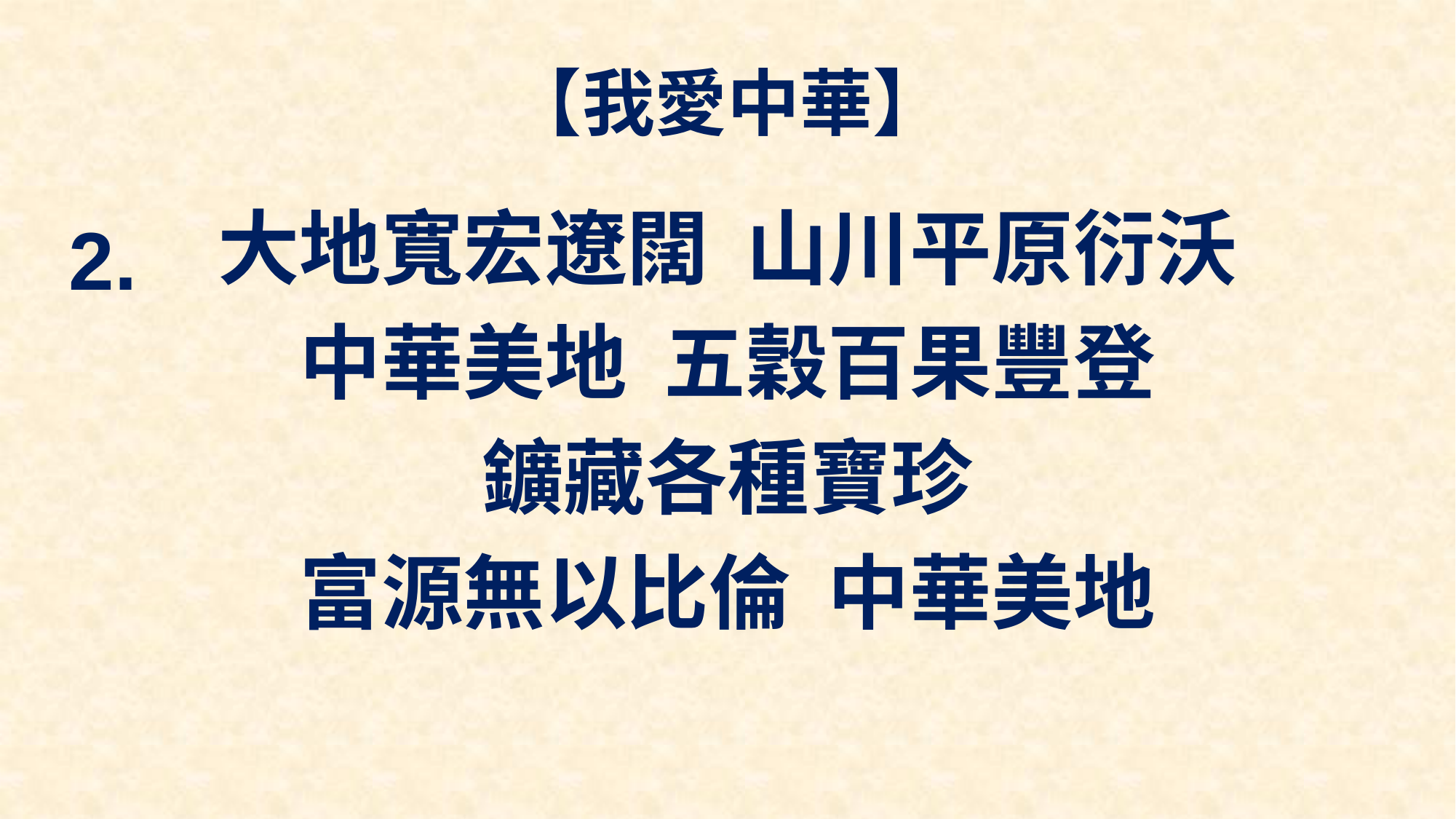

# 【我愛中華】
大地寬宏遼闊  山川平原衍沃
中華美地  五穀百果豐登
鑛藏各種寶珍
富源無以比倫  中華美地
2.